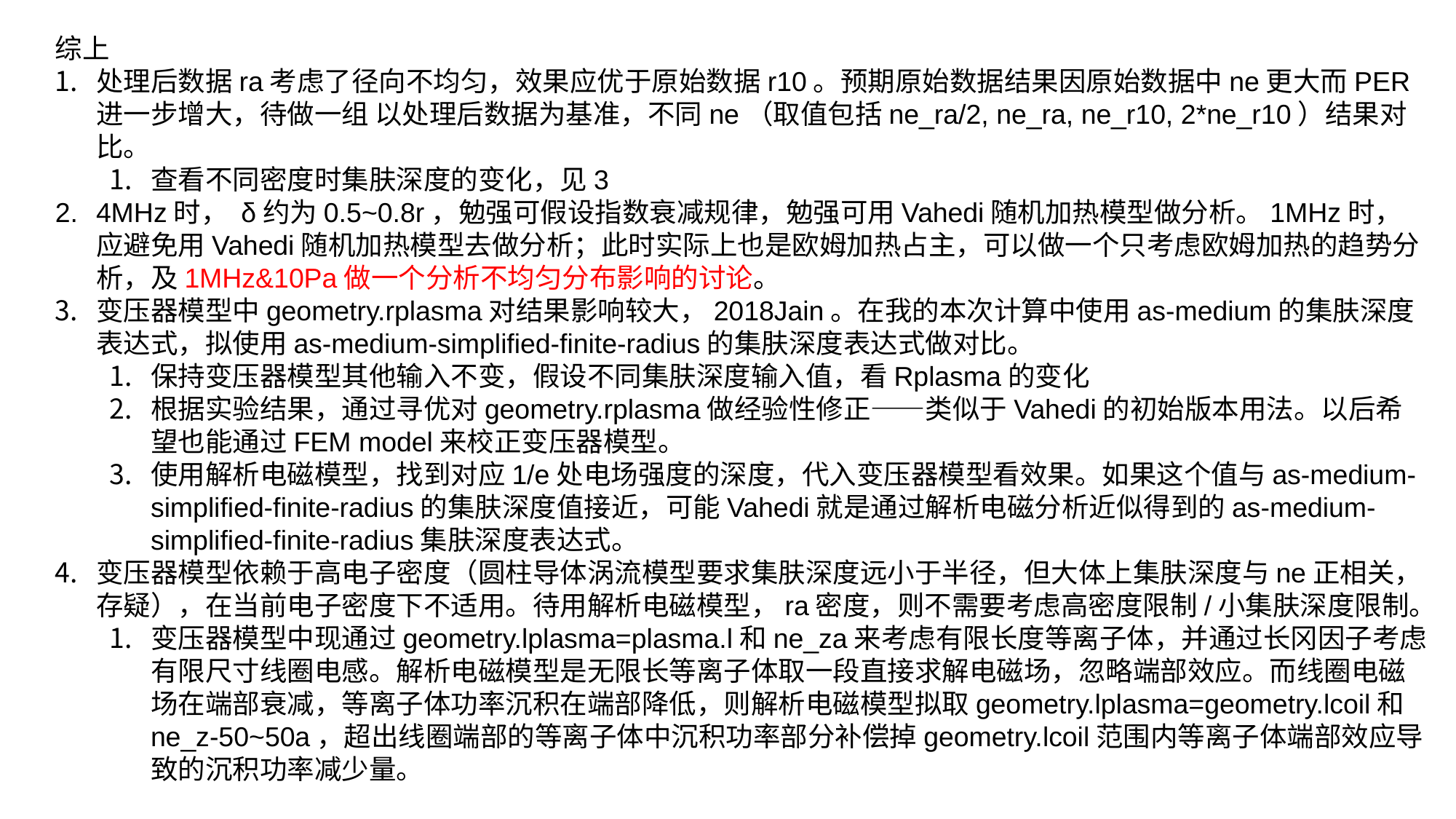

综上
处理后数据ra考虑了径向不均匀，效果应优于原始数据r10。预期原始数据结果因原始数据中ne更大而PER进一步增大，待做一组 以处理后数据为基准，不同ne（取值包括ne_ra/2, ne_ra, ne_r10, 2*ne_r10）结果对比。
查看不同密度时集肤深度的变化，见3
4MHz时， δ约为0.5~0.8r，勉强可假设指数衰减规律，勉强可用Vahedi随机加热模型做分析。1MHz时，应避免用Vahedi随机加热模型去做分析；此时实际上也是欧姆加热占主，可以做一个只考虑欧姆加热的趋势分析，及1MHz&10Pa做一个分析不均匀分布影响的讨论。
变压器模型中geometry.rplasma对结果影响较大，2018Jain。在我的本次计算中使用as-medium的集肤深度表达式，拟使用as-medium-simplified-finite-radius的集肤深度表达式做对比。
保持变压器模型其他输入不变，假设不同集肤深度输入值，看Rplasma的变化
根据实验结果，通过寻优对geometry.rplasma做经验性修正——类似于Vahedi的初始版本用法。以后希望也能通过FEM model来校正变压器模型。
使用解析电磁模型，找到对应1/e处电场强度的深度，代入变压器模型看效果。如果这个值与as-medium-simplified-finite-radius的集肤深度值接近，可能Vahedi就是通过解析电磁分析近似得到的as-medium-simplified-finite-radius集肤深度表达式。
变压器模型依赖于高电子密度（圆柱导体涡流模型要求集肤深度远小于半径，但大体上集肤深度与ne正相关，存疑），在当前电子密度下不适用。待用解析电磁模型，ra密度，则不需要考虑高密度限制/小集肤深度限制。
变压器模型中现通过geometry.lplasma=plasma.l和ne_za来考虑有限长度等离子体，并通过长冈因子考虑有限尺寸线圈电感。解析电磁模型是无限长等离子体取一段直接求解电磁场，忽略端部效应。而线圈电磁场在端部衰减，等离子体功率沉积在端部降低，则解析电磁模型拟取geometry.lplasma=geometry.lcoil和ne_z-50~50a，超出线圈端部的等离子体中沉积功率部分补偿掉geometry.lcoil范围内等离子体端部效应导致的沉积功率减少量。